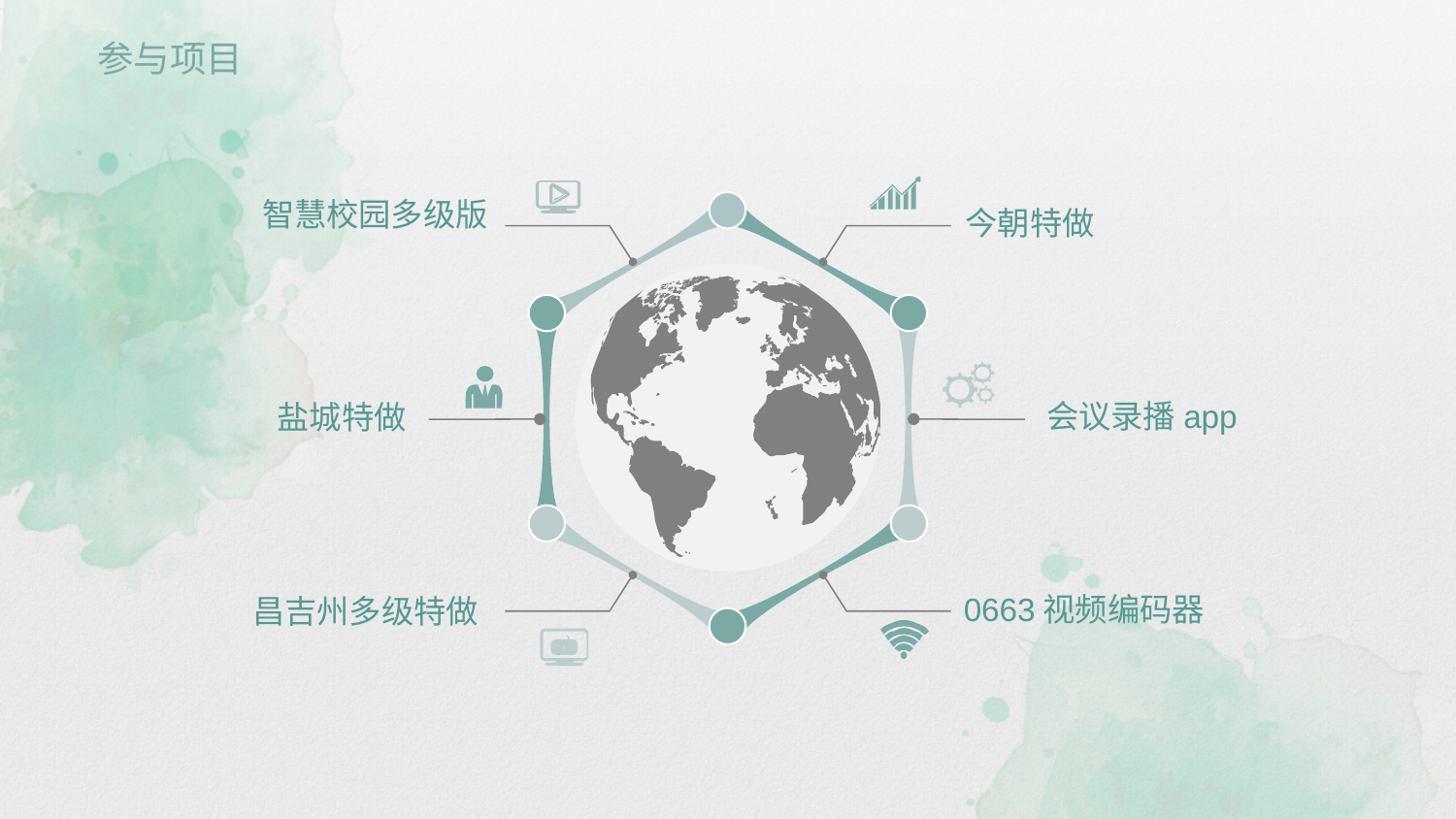

参与项目

智慧校园多级版
今朝特做
会议录播app
盐城特做
0663视频编码器
昌吉州多级特做